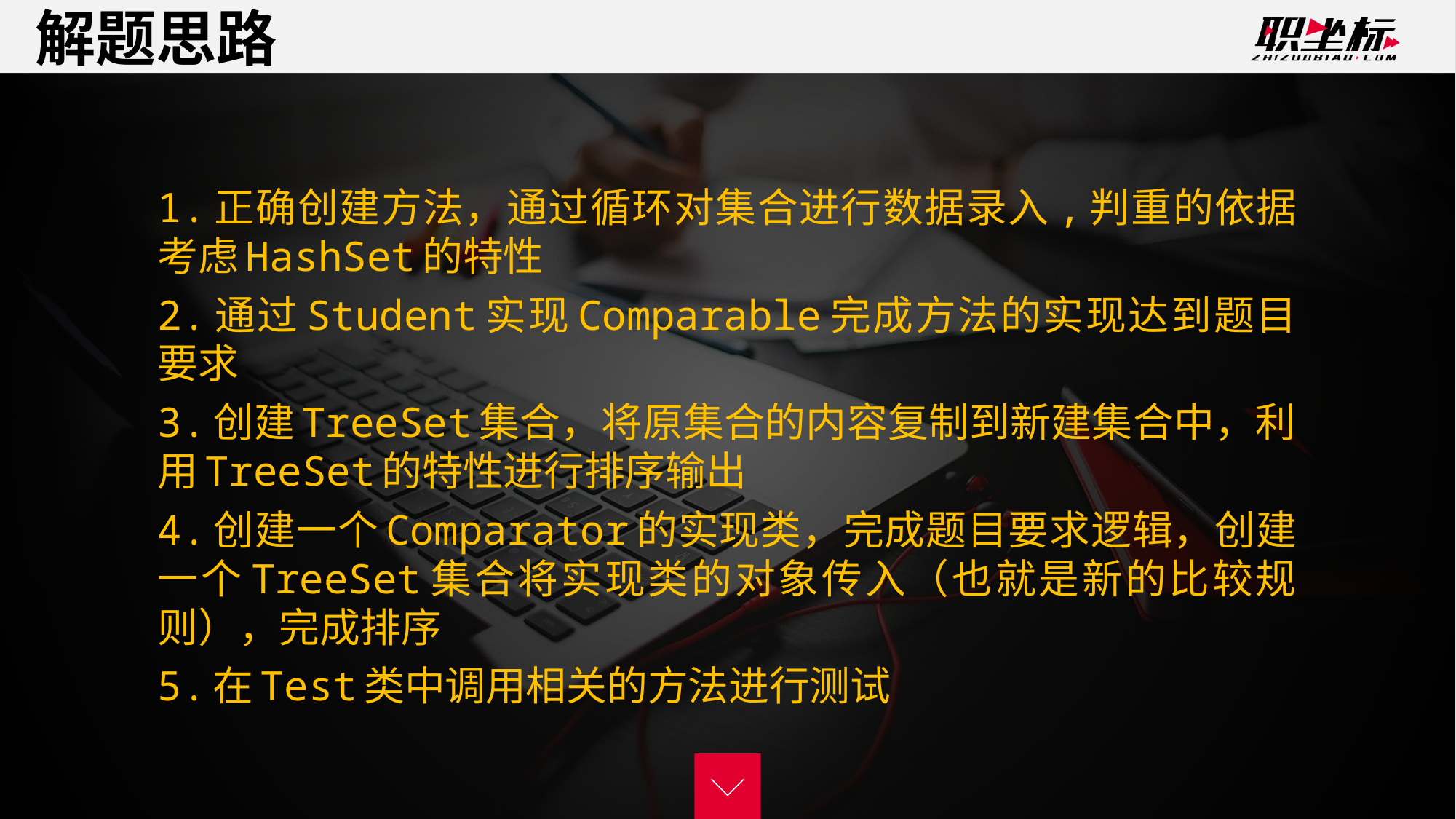

解题思路

1.正确创建方法，通过循环对集合进行数据录入,判重的依据考虑HashSet的特性
2.通过Student实现Comparable完成方法的实现达到题目要求
3.创建TreeSet集合，将原集合的内容复制到新建集合中，利用TreeSet的特性进行排序输出
4.创建一个Comparator的实现类，完成题目要求逻辑，创建一个TreeSet集合将实现类的对象传入（也就是新的比较规则），完成排序
5.在Test类中调用相关的方法进行测试